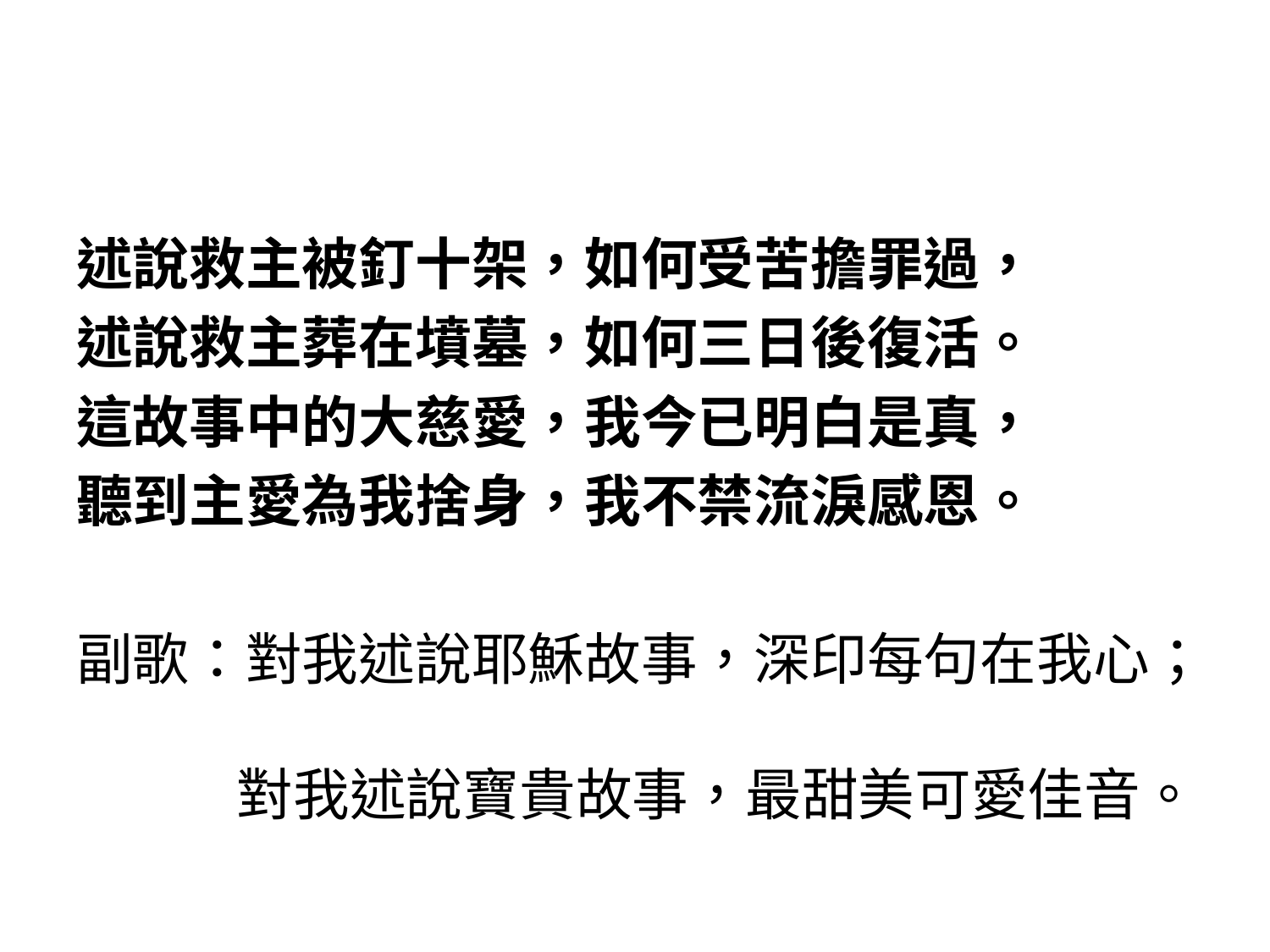

#
述說救主被釘十架，如何受苦擔罪過，
述說救主葬在墳墓，如何三日後復活。
這故事中的大慈愛，我今已明白是真，
聽到主愛為我捨身，我不禁流淚感恩。

副歌：對我述說耶穌故事，深印每句在我心；
　　對我述說寶貴故事，最甜美可愛佳音。